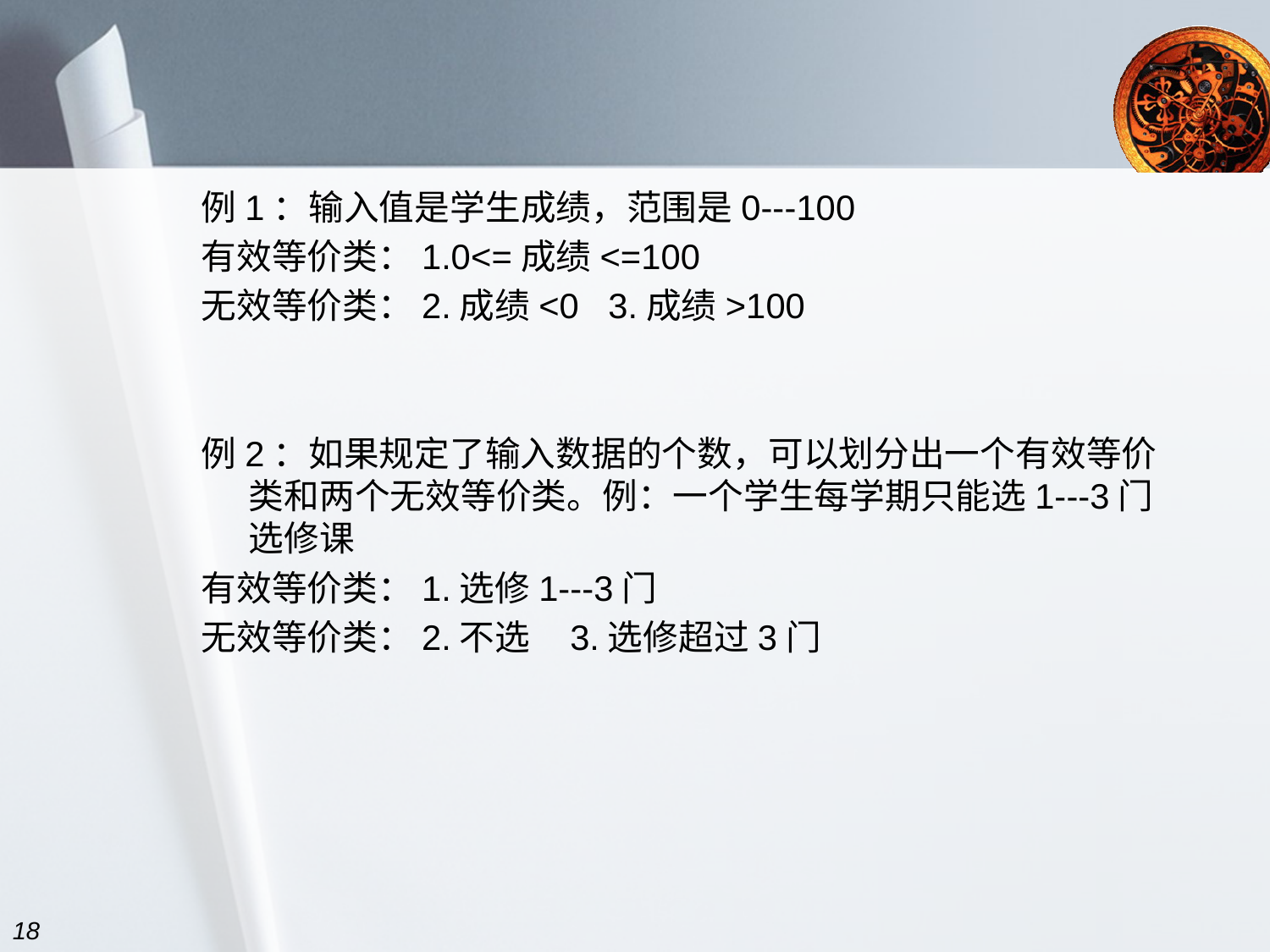

#
例1：输入值是学生成绩，范围是0---100
有效等价类：1.0<=成绩<=100
无效等价类：2.成绩<0   3.成绩>100

例2：如果规定了输入数据的个数，可以划分出一个有效等价类和两个无效等价类。例：一个学生每学期只能选1---3门选修课
有效等价类：1.选修1---3门
无效等价类：2.不选    3.选修超过3门
18